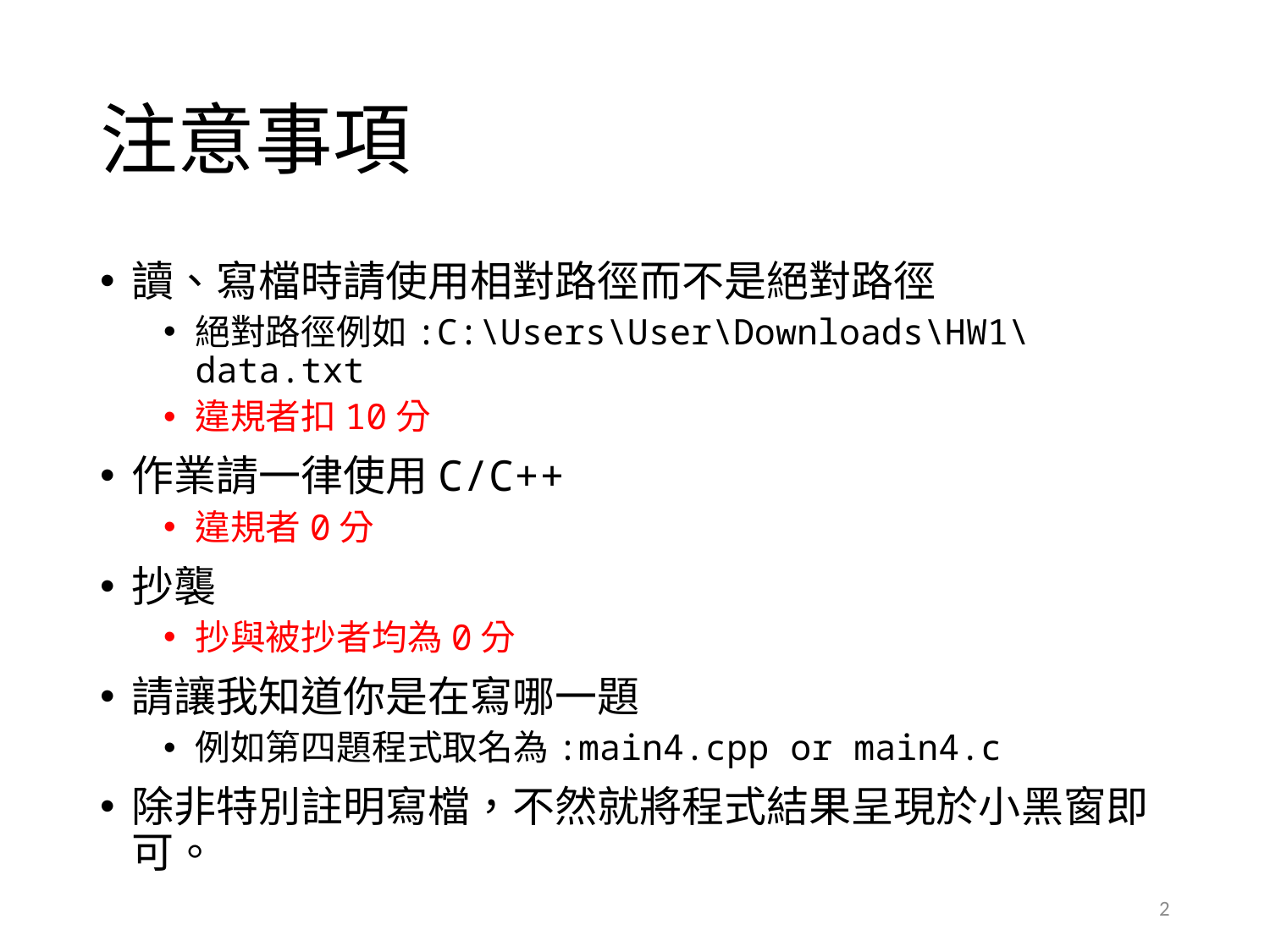

# 注意事項
讀、寫檔時請使用相對路徑而不是絕對路徑
絕對路徑例如:C:\Users\User\Downloads\HW1\data.txt
違規者扣10分
作業請一律使用C/C++
違規者0分
抄襲
抄與被抄者均為0分
請讓我知道你是在寫哪一題
例如第四題程式取名為:main4.cpp or main4.c
除非特別註明寫檔，不然就將程式結果呈現於小黑窗即可。

2